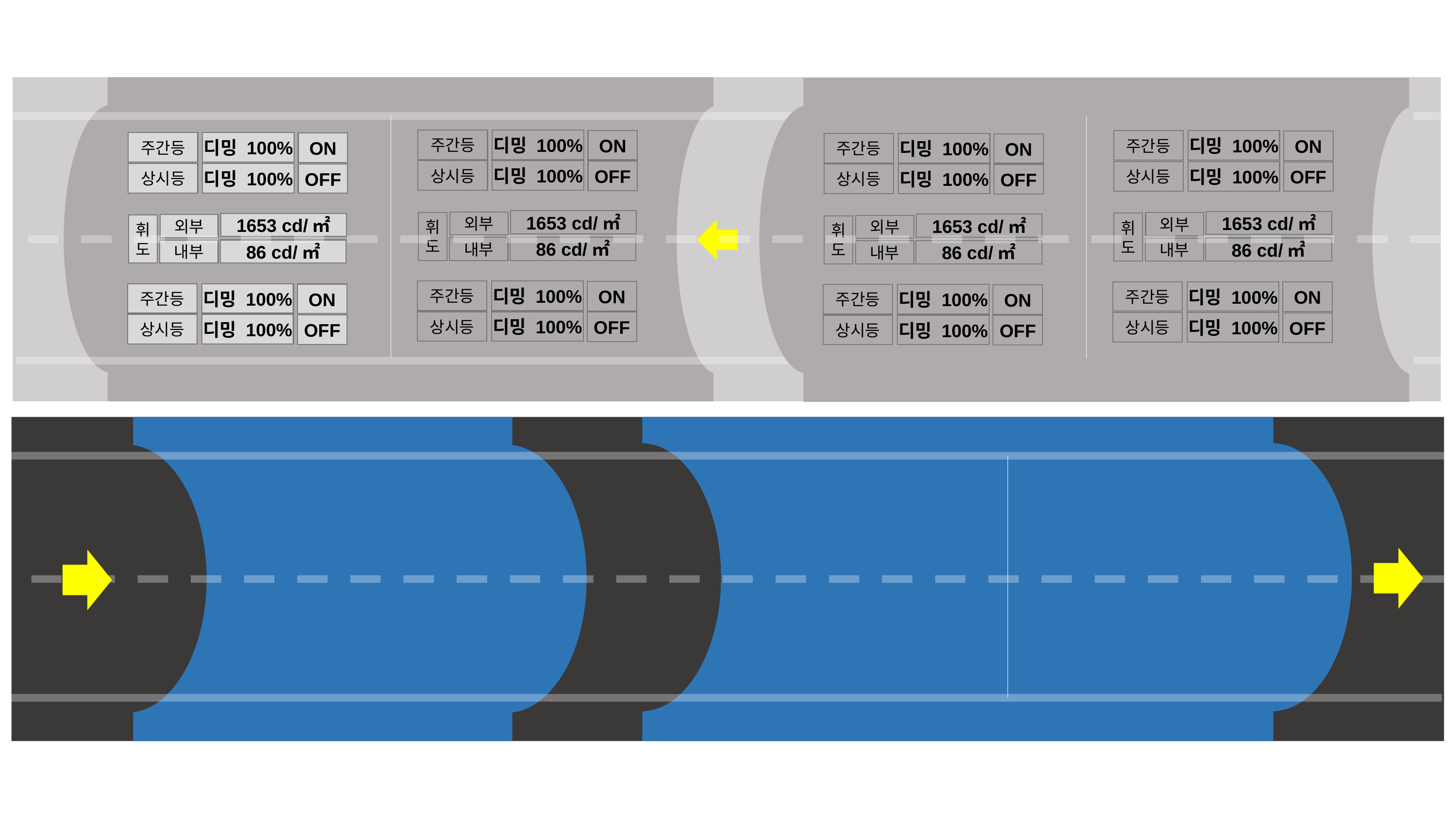

주간등
디밍 100%
ON
주간등
디밍 100%
ON
주간등
디밍 100%
ON
주간등
디밍 100%
ON
상시등
디밍 100%
OFF
상시등
디밍 100%
OFF
상시등
디밍 100%
OFF
상시등
디밍 100%
OFF
1653 cd/㎡
1653 cd/㎡
외부
휘
도
외부
휘
도
1653 cd/㎡
1653 cd/㎡
외부

휘
도
외부

휘
도

86 cd/㎡
내부
86 cd/㎡
내부
86 cd/㎡
내부
86 cd/㎡
내부
주간등
디밍 100%
ON
주간등
디밍 100%
ON
주간등
디밍 100%
ON
주간등
디밍 100%
ON
상시등
디밍 100%
OFF
상시등
디밍 100%
OFF
상시등
디밍 100%
OFF
상시등
디밍 100%
OFF